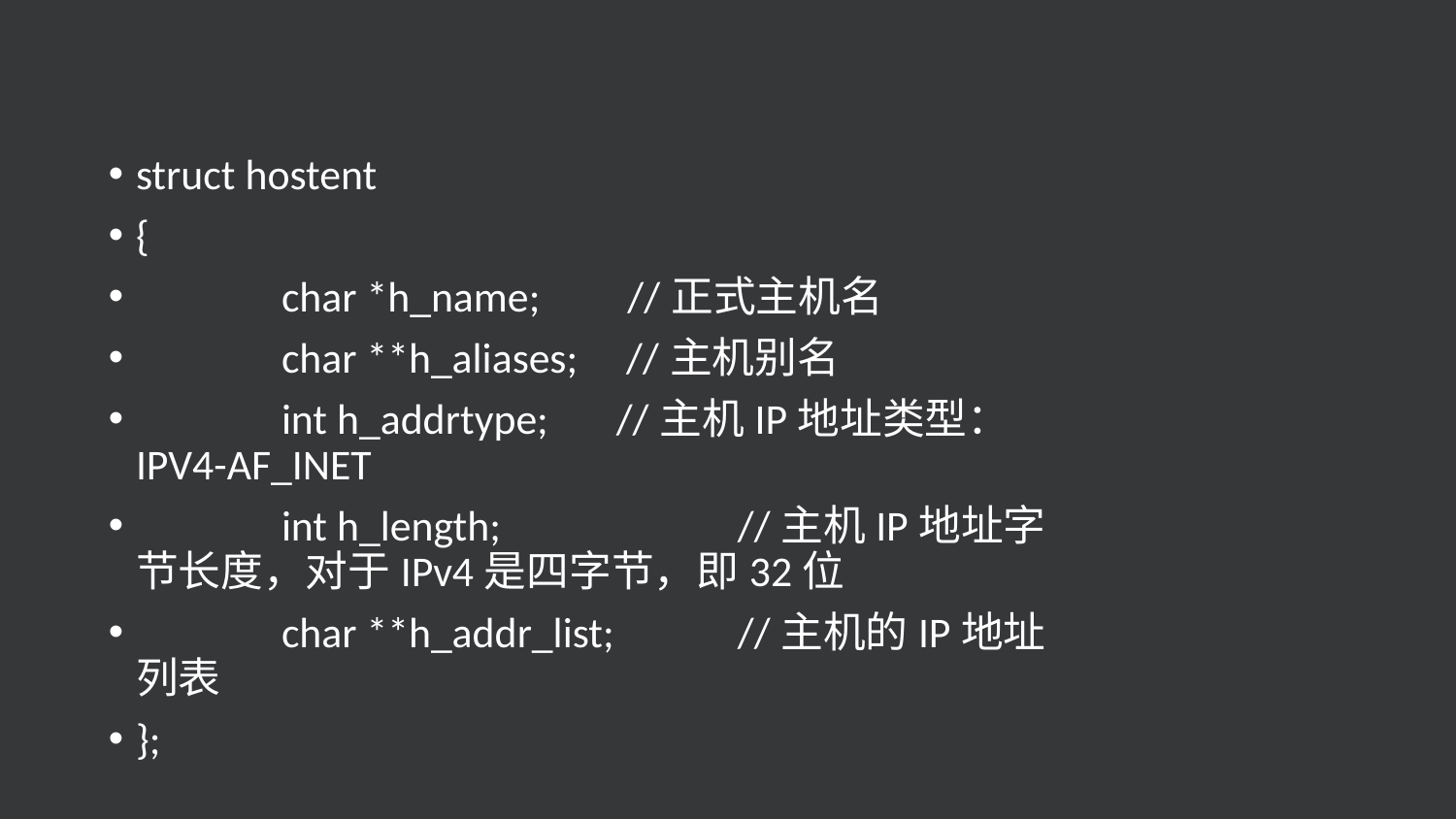

#
struct hostent
{
	char *h_name;         //正式主机名
	char **h_aliases;     //主机别名
	int h_addrtype;       //主机IP地址类型：IPV4-AF_INET
	int h_length;		  //主机IP地址字节长度，对于IPv4是四字节，即32位
	char **h_addr_list;	  //主机的IP地址列表
};